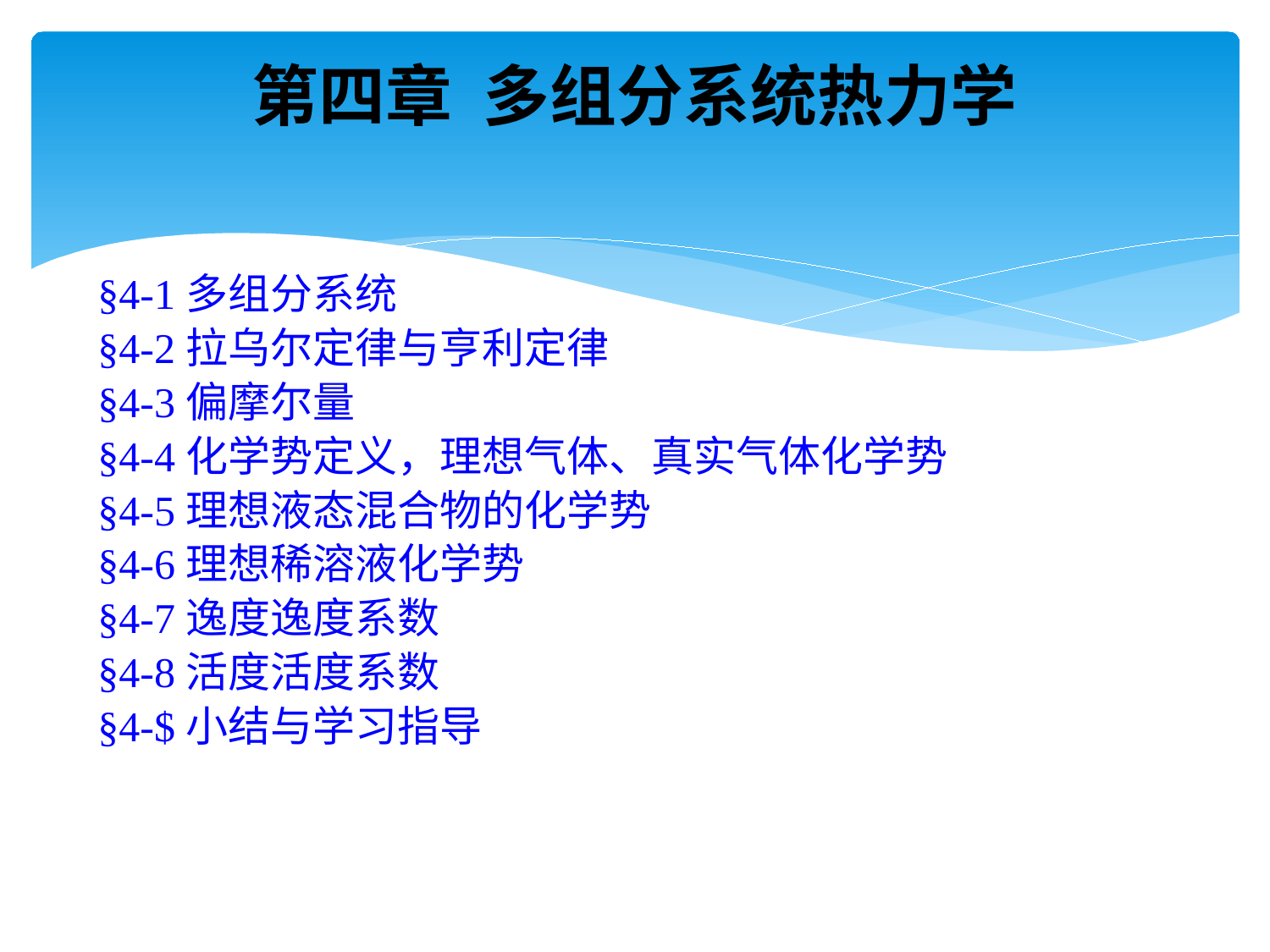

# 第四章  多组分系统热力学
§4-1多组分系统
§4-2拉乌尔定律与亨利定律
§4-3偏摩尔量
§4-4化学势定义，理想气体、真实气体化学势
§4-5理想液态混合物的化学势
§4-6理想稀溶液化学势
§4-7逸度逸度系数
§4-8活度活度系数
§4-$小结与学习指导